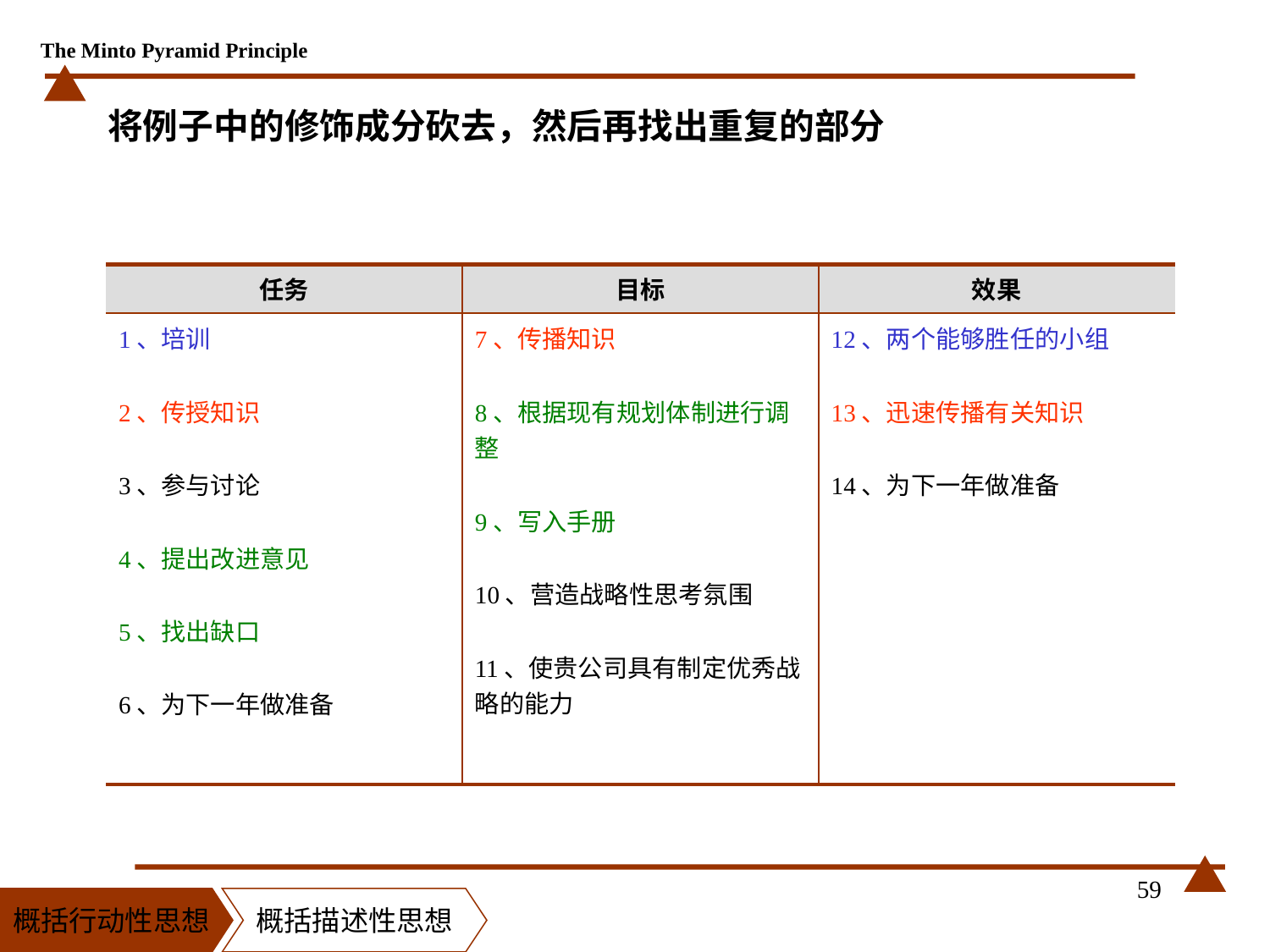

# 将例子中的修饰成分砍去，然后再找出重复的部分
| 任务 | 目标 | 效果 |
| --- | --- | --- |
| 1、培训 2、传授知识 3、参与讨论 4、提出改进意见 5、找出缺口 6、为下一年做准备 | 7、传播知识 8、根据现有规划体制进行调整 9、写入手册 10、营造战略性思考氛围 11、使贵公司具有制定优秀战略的能力 | 12、两个能够胜任的小组 13、迅速传播有关知识 14、为下一年做准备 |
59
概括行动性思想
概括描述性思想